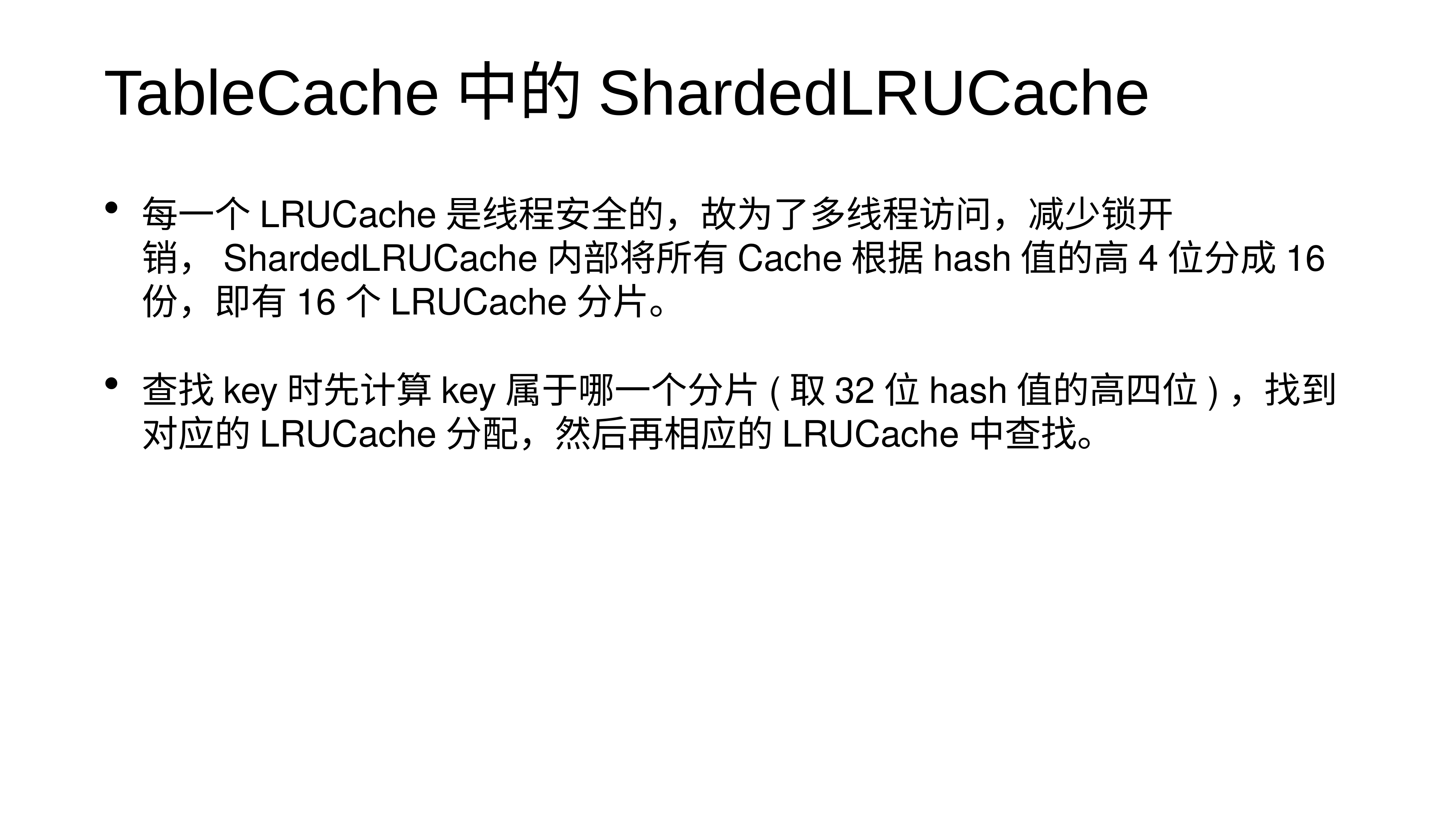

# TableCache中的ShardedLRUCache
每一个LRUCache是线程安全的，故为了多线程访问，减少锁开销，ShardedLRUCache内部将所有Cache根据hash值的高4位分成16份，即有16个LRUCache分片。
查找key时先计算key属于哪一个分片(取32位hash值的高四位)，找到对应的LRUCache分配，然后再相应的LRUCache中查找。